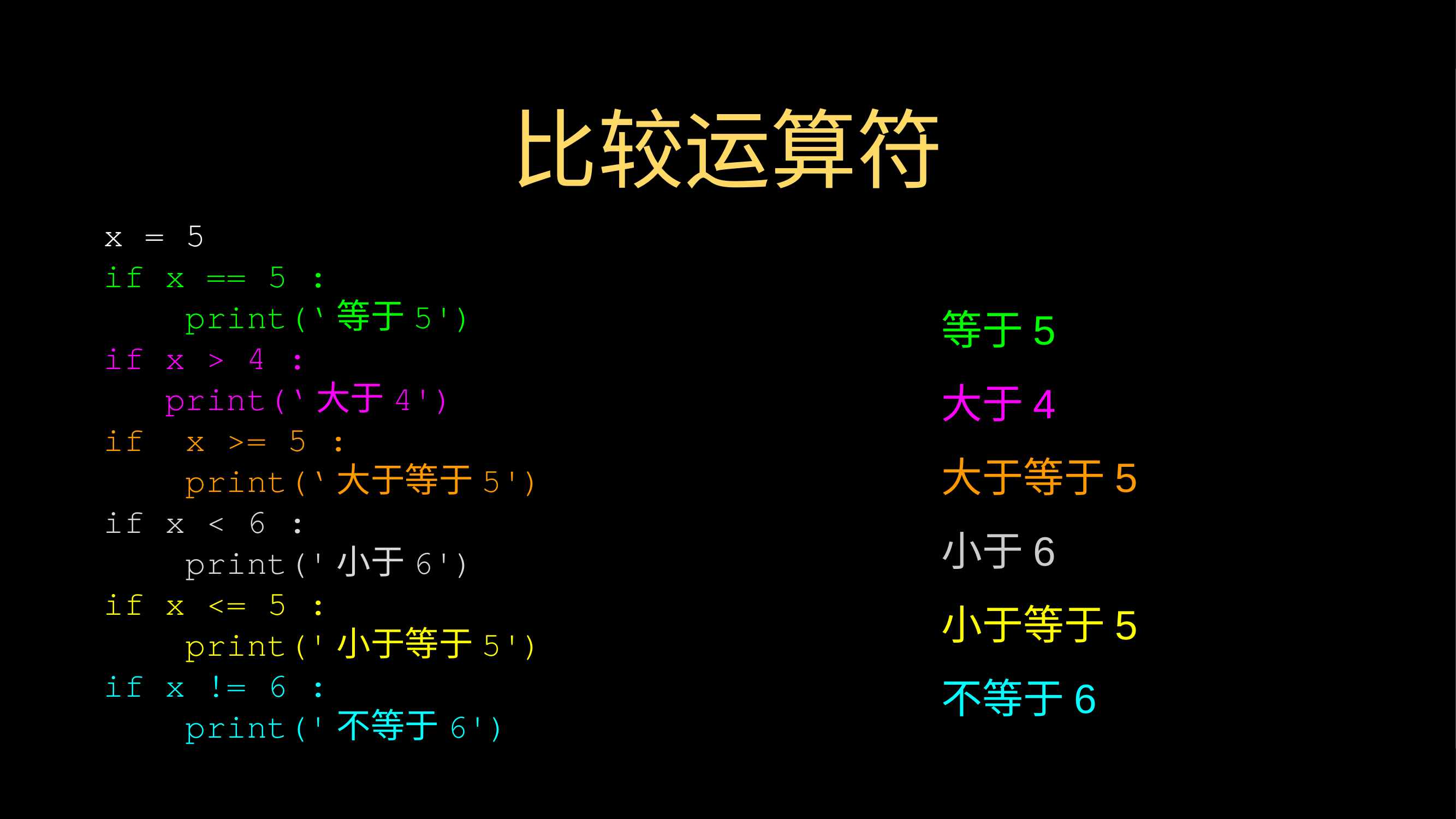

# 比较运算符
x = 5
if x == 5 :
    print(‘等于5')
if x > 4 :
   print(‘大于4')
if  x >= 5 :
    print(‘大于等于5')
if x < 6 :
    print('小于6')
if x <= 5 :
    print('小于等于5')
if x != 6 :
    print('不等于6')
等于5
大于4
大于等于5
小于6
小于等于5
不等于6